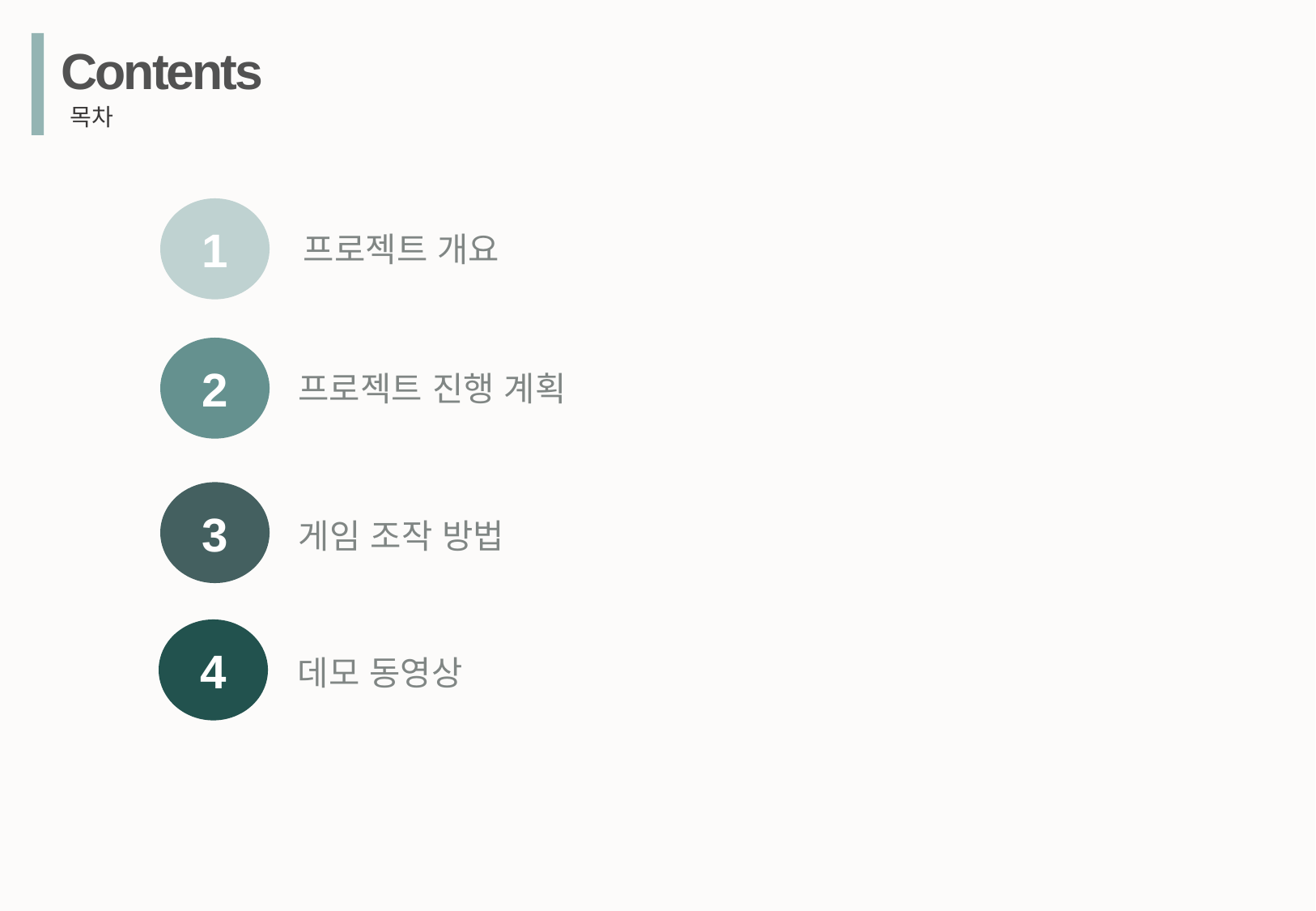

Contents
목차
1
프로젝트 개요
2
프로젝트 진행 계획
3
게임 조작 방법
4
데모 동영상